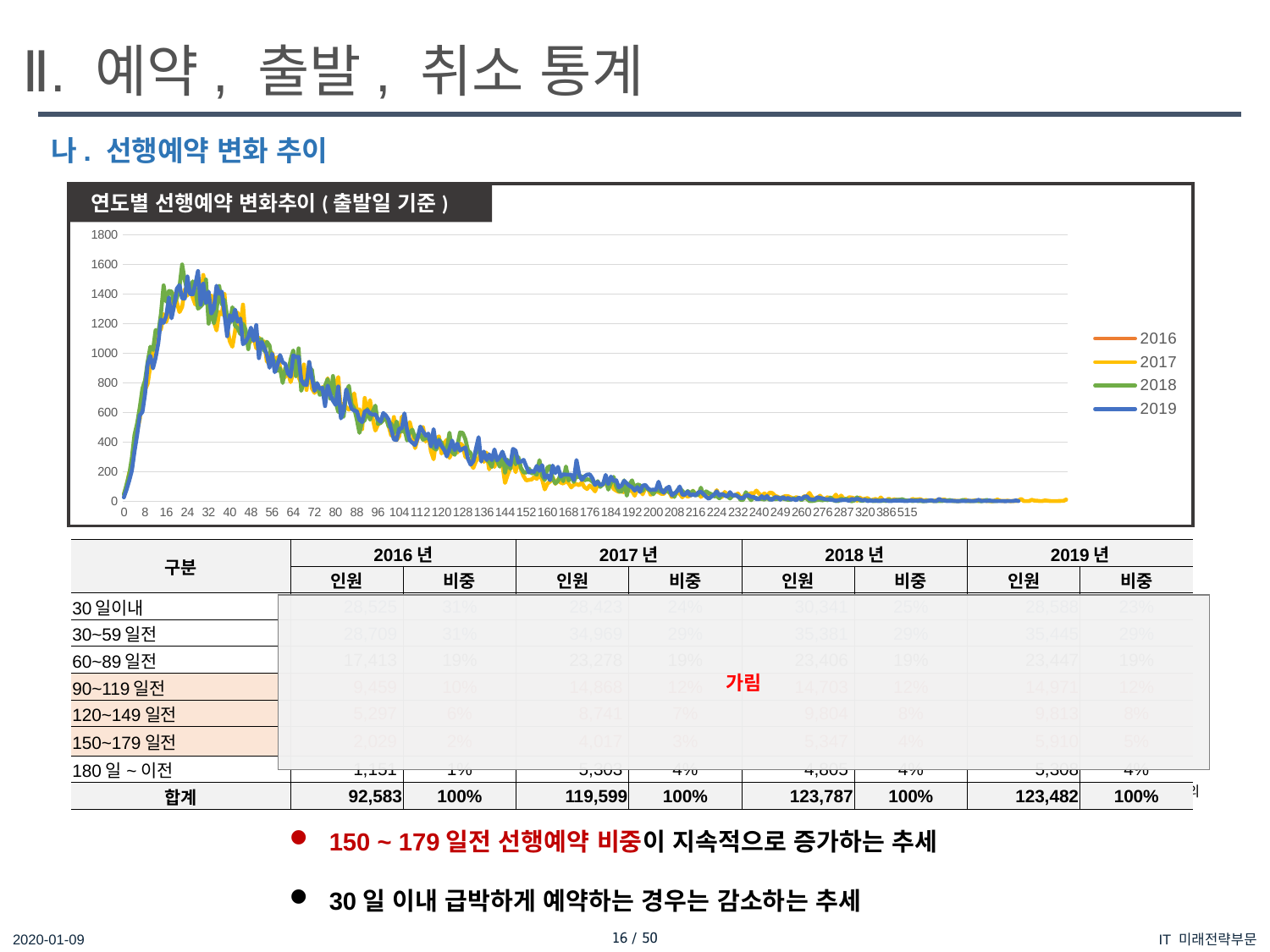

Ⅱ. 예약, 출발, 취소 통계
나. 선행예약 변화 추이

연도별 선행예약 변화추이(출발일 기준)

### Chart

| Category | 2016 | 2017 | 2018 | 2019 |
|---|---|---|---|---|
| 0 | 3.0 | 47.0 | 47.0 | 27.0 |
| 1 | 64.0 | 101.0 | 113.0 | 79.0 |
| 2 | 105.0 | 192.0 | 182.0 | 139.0 |
| 3 | 192.0 | 224.0 | 293.0 | 207.0 |
| 4 | 339.0 | 385.0 | 449.0 | 337.0 |
| 5 | 440.0 | 474.0 | 526.0 | 450.0 |
| 6 | 553.0 | 556.0 | 634.0 | 580.0 |
| 7 | 659.0 | 730.0 | 762.0 | 604.0 |
| 8 | 900.0 | 751.0 | 817.0 | 724.0 |
| 9 | 897.0 | 795.0 | 944.0 | 929.0 |
| 10 | 854.0 | 917.0 | 1044.0 | 983.0 |
| 11 | 1009.0 | 1015.0 | 1022.0 | 898.0 |
| 12 | 1025.0 | 1051.0 | 1157.0 | 971.0 |
| 13 | 977.0 | 1140.0 | 1135.0 | 1069.0 |
| 14 | 1144.0 | 1163.0 | 1266.0 | 1227.0 |
| 15 | 1291.0 | 1264.0 | 1458.0 | 1205.0 |
| 16 | 1291.0 | 1211.0 | 1348.0 | 1253.0 |
| 17 | 1271.0 | 1274.0 | 1420.0 | 1375.0 |
| 18 | 1344.0 | 1359.0 | 1418.0 | 1236.0 |
| 19 | 1304.0 | 1401.0 | 1334.0 | 1322.0 |
| 20 | 1200.0 | 1344.0 | 1373.0 | 1436.0 |
| 21 | 1278.0 | 1278.0 | 1450.0 | 1460.0 |
| 22 | 1470.0 | 1313.0 | 1599.0 | 1370.0 |
| 23 | 1410.0 | 1433.0 | 1491.0 | 1370.0 |
| 24 | 1247.0 | 1389.0 | 1423.0 | 1518.0 |
| 25 | 1339.0 | 1459.0 | 1415.0 | 1400.0 |
| 26 | 1254.0 | 1376.0 | 1485.0 | 1397.0 |
| 27 | 1214.0 | 1328.0 | 1435.0 | 1467.0 |
| 28 | 1230.0 | 1453.0 | 1301.0 | 1555.0 |
| 29 | 1221.0 | 1350.0 | 1316.0 | 1327.0 |
| 30 | 1299.0 | 1529.0 | 1337.0 | 1470.0 |
| 31 | 1459.0 | 1393.0 | 1498.0 | 1339.0 |
| 32 | 1151.0 | 1276.0 | 1200.0 | 1416.0 |
| 33 | 1270.0 | 1389.0 | 1302.0 | 1268.0 |
| 34 | 1093.0 | 1214.0 | 1202.0 | 1300.0 |
| 35 | 1183.0 | 1154.0 | 1289.0 | 1455.0 |
| 36 | 1240.0 | 1279.0 | 1454.0 | 1402.0 |
| 37 | 1254.0 | 1262.0 | 1328.0 | 1416.0 |
| 38 | 1010.0 | 1400.0 | 1362.0 | 1262.0 |
| 39 | 1119.0 | 1172.0 | 1252.0 | 1115.0 |
| 40 | 924.0 | 1081.0 | 1203.0 | 1257.0 |
| 41 | 839.0 | 1044.0 | 1311.0 | 1218.0 |
| 42 | 974.0 | 1148.0 | 1186.0 | 1295.0 |
| 43 | 944.0 | 1275.0 | 1169.0 | 1212.0 |
| 44 | 984.0 | 1167.0 | 1129.0 | 1234.0 |
| 45 | 830.0 | 1328.0 | 1199.0 | 1061.0 |
| 46 | 944.0 | 1096.0 | 1158.0 | 1077.0 |
| 47 | 819.0 | 1066.0 | 1028.0 | 1110.0 |
| 48 | 771.0 | 1082.0 | 1150.0 | 1173.0 |
| 49 | 825.0 | 1112.0 | 1096.0 | 1084.0 |
| 50 | 855.0 | 1033.0 | 1114.0 | 1190.0 |
| 51 | 853.0 | 1106.0 | 1086.0 | 967.0 |
| 52 | 826.0 | 1066.0 | 1096.0 | 1077.0 |
| 53 | 880.0 | 1080.0 | 1015.0 | 1039.0 |
| 54 | 759.0 | 943.0 | 1077.0 | 992.0 |
| 55 | 724.0 | 1005.0 | 1053.0 | 902.0 |
| 56 | 678.0 | 1003.0 | 943.0 | 997.0 |
| 57 | 774.0 | 943.0 | 947.0 | 872.0 |
| 58 | 726.0 | 973.0 | 881.0 | 918.0 |
| 59 | 702.0 | 909.0 | 898.0 | 988.0 |
| 60 | 675.0 | 823.0 | 799.0 | 938.0 |
| 61 | 744.0 | 843.0 | 903.0 | 928.0 |
| 62 | 733.0 | 871.0 | 862.0 | 862.0 |
| 63 | 621.0 | 805.0 | 959.0 | 841.0 |
| 64 | 742.0 | 871.0 | 1019.0 | 986.0 |
| 65 | 699.0 | 929.0 | 845.0 | 973.0 |
| 66 | 725.0 | 840.0 | 1033.0 | 976.0 |
| 67 | 606.0 | 794.0 | 746.0 | 820.0 |
| 68 | 641.0 | 924.0 | 805.0 | 790.0 |
| 69 | 604.0 | 752.0 | 815.0 | 785.0 |
| 70 | 598.0 | 938.0 | 843.0 | 941.0 |
| 71 | 605.0 | 763.0 | 891.0 | 836.0 |
| 72 | 680.0 | 732.0 | 758.0 | 745.0 |
| 73 | 613.0 | 753.0 | 798.0 | 797.0 |
| 74 | 658.0 | 733.0 | 719.0 | 760.0 |
| 75 | 530.0 | 771.0 | 727.0 | 766.0 |
| 76 | 541.0 | 757.0 | 781.0 | 643.0 |
| 77 | 544.0 | 831.0 | 825.0 | 781.0 |
| 78 | 513.0 | 727.0 | 693.0 | 721.0 |
| 79 | 558.0 | 794.0 | 846.0 | 679.0 |
| 80 | 598.0 | 787.0 | 671.0 | 651.0 |
| 81 | 593.0 | 839.0 | 603.0 | 775.0 |
| 82 | 484.0 | 600.0 | 646.0 | 560.0 |
| 83 | 413.0 | 661.0 | 571.0 | 612.0 |
| 84 | 478.0 | 635.0 | 736.0 | 755.0 |
| 85 | 526.0 | 619.0 | 780.0 | 692.0 |
| 86 | 487.0 | 635.0 | 655.0 | 625.0 |
| 87 | 433.0 | 729.0 | 628.0 | 613.0 |
| 88 | 412.0 | 613.0 | 551.0 | 608.0 |
| 89 | 359.0 | 621.0 | 462.0 | 550.0 |
| 90 | 412.0 | 487.0 | 535.0 | 535.0 |
| 91 | 409.0 | 698.0 | 547.0 | 607.0 |
| 92 | 398.0 | 590.0 | 623.0 | 614.0 |
| 93 | 379.0 | 683.0 | 551.0 | 593.0 |
| 94 | 410.0 | 558.0 | 606.0 | 585.0 |
| 95 | 469.0 | 478.0 | 646.0 | 587.0 |
| 96 | 348.0 | 519.0 | 522.0 | 555.0 |
| 97 | 326.0 | 540.0 | 529.0 | 537.0 |
| 98 | 303.0 | 578.0 | 548.0 | 596.0 |
| 99 | 338.0 | 561.0 | 570.0 | 579.0 |
| 100 | 287.0 | 512.0 | 505.0 | 552.0 |
| 101 | 320.0 | 443.0 | 524.0 | 482.0 |
| 102 | 246.0 | 569.0 | 460.0 | 418.0 |
| 103 | 268.0 | 413.0 | 539.0 | 414.0 |
| 104 | 309.0 | 439.0 | 468.0 | 490.0 |
| 105 | 332.0 | 572.0 | 473.0 | 493.0 |
| 106 | 305.0 | 466.0 | 491.0 | 594.0 |
| 107 | 274.0 | 477.0 | 411.0 | 478.0 |
| 108 | 326.0 | 535.0 | 468.0 | 411.0 |
| 109 | 292.0 | 463.0 | 483.0 | 395.0 |
| 110 | 290.0 | 359.0 | 428.0 | 379.0 |
| 111 | 361.0 | 423.0 | 447.0 | 429.0 |
| 112 | 195.0 | 491.0 | 452.0 | 505.0 |
| 113 | 332.0 | 501.0 | 416.0 | 472.0 |
| 114 | 255.0 | 403.0 | 426.0 | 443.0 |
| 115 | 283.0 | 453.0 | 425.0 | 457.0 |
| 116 | 274.0 | 338.0 | 438.0 | 370.0 |
| 117 | 245.0 | 284.0 | 361.0 | 487.0 |
| 118 | 242.0 | 414.0 | 349.0 | 364.0 |
| 119 | 231.0 | 439.0 | 418.0 | 411.0 |
| 120 | 264.0 | 322.0 | 395.0 | 373.0 |
| 121 | 223.0 | 394.0 | 347.0 | 347.0 |
| 122 | 197.0 | 415.0 | 348.0 | 303.0 |
| 123 | 245.0 | 293.0 | 463.0 | 354.0 |
| 124 | 169.0 | 333.0 | 332.0 | 410.0 |
| 125 | 217.0 | 345.0 | 314.0 | 345.0 |
| 126 | 288.0 | 329.0 | 376.0 | 390.0 |
| 127 | 266.0 | 390.0 | 465.0 | 342.0 |
| 128 | 254.0 | 377.0 | 462.0 | 355.0 |
| 129 | 235.0 | 301.0 | 420.0 | 364.0 |
| 130 | 229.0 | 290.0 | 343.0 | 286.0 |
| 131 | 180.0 | 259.0 | 326.0 | 247.0 |
| 132 | 208.0 | 225.0 | 272.0 | 270.0 |
| 133 | 125.0 | 270.0 | 330.0 | 355.0 |
| 134 | 145.0 | 294.0 | 336.0 | 433.0 |
| 135 | 216.0 | 330.0 | 316.0 | 268.0 |
| 136 | 151.0 | 266.0 | 309.0 | 336.0 |
| 137 | 133.0 | 329.0 | 282.0 | 279.0 |
| 138 | 149.0 | 216.0 | 265.0 | 317.0 |
| 139 | 171.0 | 274.0 | 232.0 | 278.0 |
| 140 | 135.0 | 232.0 | 325.0 | 350.0 |
| 141 | 149.0 | 293.0 | 273.0 | 277.0 |
| 142 | 122.0 | 296.0 | 234.0 | 299.0 |
| 143 | 117.0 | 246.0 | 335.0 | 335.0 |
| 144 | 122.0 | 124.0 | 192.0 | 287.0 |
| 145 | 134.0 | 180.0 | 280.0 | 261.0 |
| 146 | 136.0 | 224.0 | 219.0 | 245.0 |
| 147 | 99.0 | 258.0 | 346.0 | 354.0 |
| 148 | 146.0 | 197.0 | 249.0 | 342.0 |
| 149 | 72.0 | 289.0 | 299.0 | 262.0 |
| 150 | 147.0 | 214.0 | 226.0 | 268.0 |
| 151 | 112.0 | 170.0 | 196.0 | 280.0 |
| 152 | 121.0 | 141.0 | 194.0 | 236.0 |
| 153 | 89.0 | 145.0 | 221.0 | 195.0 |
| 154 | 94.0 | 147.0 | 189.0 | 205.0 |
| 155 | 66.0 | 163.0 | 191.0 | 199.0 |
| 156 | 51.0 | 152.0 | 179.0 | 239.0 |
| 157 | 114.0 | 178.0 | 278.0 | 206.0 |
| 158 | 75.0 | 148.0 | 174.0 | 244.0 |
| 159 | 115.0 | 80.0 | 144.0 | 160.0 |
| 160 | 57.0 | 119.0 | 228.0 | 176.0 |
| 161 | 53.0 | 133.0 | 238.0 | 142.0 |
| 162 | 78.0 | 163.0 | 152.0 | 241.0 |
| 163 | 94.0 | 118.0 | 121.0 | 190.0 |
| 164 | 71.0 | 147.0 | 136.0 | 233.0 |
| 165 | 57.0 | 127.0 | 184.0 | 167.0 |
| 166 | 50.0 | 120.0 | 135.0 | 182.0 |
| 167 | 36.0 | 140.0 | 235.0 | 180.0 |
| 168 | 45.0 | 122.0 | 140.0 | 180.0 |
| 169 | 58.0 | 94.0 | 169.0 | 179.0 |
| 170 | 58.0 | 112.0 | 131.0 | 144.0 |
| 171 | 56.0 | 117.0 | 175.0 | 279.0 |
| 172 | 61.0 | 108.0 | 162.0 | 182.0 |
| 173 | 51.0 | 128.0 | 170.0 | 144.0 |
| 174 | 33.0 | 95.0 | 142.0 | 168.0 |
| 175 | 55.0 | 83.0 | 148.0 | 180.0 |
| 176 | 39.0 | 107.0 | 147.0 | 182.0 |
| 177 | 33.0 | 90.0 | 133.0 | 156.0 |
| 178 | 40.0 | 67.0 | 110.0 | 111.0 |
| 179 | 20.0 | 113.0 | 136.0 | 131.0 |
| 180 | 42.0 | 112.0 | 97.0 | 110.0 |
| 181 | 5.0 | 109.0 | 120.0 | 114.0 |
| 182 | 18.0 | 140.0 | 147.0 | 178.0 |
| 183 | 24.0 | 92.0 | 79.0 | 117.0 |
| 184 | 36.0 | 124.0 | 123.0 | 167.0 |
| 185 | 26.0 | 84.0 | 165.0 | 137.0 |
| 186 | 13.0 | 72.0 | 98.0 | 142.0 |
| 187 | 14.0 | 64.0 | 69.0 | 94.0 |
| 188 | 36.0 | 66.0 | 66.0 | 106.0 |
| 189 | 30.0 | 62.0 | 142.0 | 138.0 |
| 190 | 34.0 | 92.0 | 38.0 | 121.0 |
| 191 | 22.0 | 72.0 | 114.0 | 105.0 |
| 192 | 27.0 | 70.0 | 142.0 | 95.0 |
| 193 | 24.0 | 38.0 | 81.0 | 72.0 |
| 194 | 21.0 | 85.0 | 114.0 | 96.0 |
| 195 | 7.0 | 81.0 | 108.0 | 63.0 |
| 196 | 26.0 | 47.0 | 70.0 | 105.0 |
| 197 | 20.0 | 88.0 | 102.0 | 111.0 |
| 198 | 13.0 | 88.0 | 81.0 | 88.0 |
| 199 | 41.0 | 45.0 | 71.0 | 76.0 |
| 200 | 13.0 | 52.0 | 48.0 | 79.0 |
| 201 | 4.0 | 67.0 | 75.0 | 77.0 |
| 202 | 21.0 | 62.0 | 72.0 | 132.0 |
| 203 | 9.0 | 51.0 | 63.0 | 77.0 |
| 204 | 14.0 | 50.0 | 74.0 | 58.0 |
| 205 | 39.0 | 71.0 | 73.0 | 88.0 |
| 206 | 26.0 | 64.0 | 61.0 | 98.0 |
| 207 | 23.0 | 30.0 | 57.0 | 40.0 |
| 208 | 21.0 | 37.0 | 30.0 | 54.0 |
| 209 | 2.0 | 62.0 | 73.0 | 67.0 |
| 210 | 14.0 | 50.0 | 86.0 | 100.0 |
| 211 | 13.0 | 27.0 | 71.0 | 45.0 |
| 212 | 6.0 | 50.0 | 48.0 | 45.0 |
| 213 | 6.0 | 31.0 | 69.0 | 66.0 |
| 214 | 8.0 | 39.0 | 54.0 | 39.0 |
| 215 | 2.0 | 71.0 | 70.0 | 47.0 |
| 216 | 8.0 | 50.0 | 41.0 | 39.0 |
| 217 | 16.0 | 53.0 | 44.0 | 60.0 |
| 218 | 18.0 | 30.0 | 92.0 | 64.0 |
| 219 | 14.0 | 48.0 | 42.0 | 49.0 |
| 220 | 6.0 | 48.0 | 67.0 | 31.0 |
| 221 | 16.0 | 47.0 | 56.0 | 17.0 |
| 222 | 7.0 | 39.0 | 48.0 | 32.0 |
| 223 | 7.0 | 40.0 | 34.0 | 45.0 |
| 224 | 17.0 | 75.0 | 35.0 | 67.0 |
| 225 | 18.0 | 27.0 | 20.0 | 39.0 |
| 226 | 8.0 | 30.0 | 45.0 | 51.0 |
| 227 | 1.0 | 63.0 | 43.0 | 39.0 |
| 228 | 3.0 | 45.0 | 35.0 | 32.0 |
| 229 | 7.0 | 27.0 | 19.0 | 62.0 |
| 230 | 4.0 | 39.0 | 37.0 | 38.0 |
| 231 | 8.0 | 38.0 | 43.0 | 44.0 |
| 232 | 3.0 | 53.0 | 37.0 | 31.0 |
| 233 | 3.0 | 24.0 | 9.0 | 22.0 |
| 234 | 3.0 | 32.0 | 10.0 | 22.0 |
| 235 | 10.0 | 52.0 | 62.0 | 38.0 |
| 236 | 2.0 | 46.0 | 29.0 | 41.0 |
| 237 | 8.0 | 56.0 | 8.0 | 30.0 |
| 238 | 6.0 | 53.0 | 26.0 | 30.0 |
| 239 | 2.0 | 72.0 | 22.0 | 15.0 |
| 240 | 4.0 | 51.0 | 18.0 | 15.0 |
| 241 | 1.0 | 38.0 | 16.0 | 35.0 |
| 242 | 4.0 | 53.0 | 12.0 | 19.0 |
| 243 | 4.0 | 36.0 | 22.0 | 36.0 |
| 244 | 9.0 | 59.0 | 10.0 | 13.0 |
| 246 | 12.0 | 56.0 | 20.0 | 11.0 |
| 247 | 2.0 | 37.0 | 15.0 | 28.0 |
| 248 | 8.0 | 31.0 | 17.0 | 26.0 |
| 249 | 23.0 | 15.0 | 25.0 | 11.0 |
| 250 | 2.0 | 30.0 | 18.0 | 29.0 |
| 253 | 11.0 | 36.0 | 14.0 | 16.0 |
| 254 | 4.0 | 34.0 | 10.0 | 23.0 |
| 256 | 12.0 | 26.0 | 12.0 | 12.0 |
| 257 | 4.0 | 17.0 | 20.0 | 16.0 |
| 258 | 2.0 | 28.0 | 14.0 | 7.0 |
| 259 | 12.0 | 23.0 | 23.0 | 25.0 |
| 260 | 3.0 | 14.0 | 8.0 | 14.0 |
| 264 | 4.0 | 34.0 | 22.0 | 30.0 |
| 265 | 2.0 | 32.0 | 18.0 | 34.0 |
| 266 | 4.0 | 57.0 | 2.0 | 16.0 |
| 270 | 8.0 | 27.0 | 2.0 | 12.0 |
| 271 | 8.0 | 18.0 | 5.0 | 12.0 |
| 272 | 2.0 | 19.0 | 9.0 | 27.0 |
| 274 | 4.0 | 38.0 | 9.0 | 23.0 |
| 276 | 2.0 | 18.0 | 7.0 | 19.0 |
| 277 | 1.0 | 18.0 | 12.0 | 14.0 |
| 278 | 2.0 | 29.0 | 7.0 | 14.0 |
| 280 | 16.0 | 10.0 | 25.0 | 10.0 |
| 281 | 2.0 | 22.0 | 8.0 | 9.0 |
| 283 | 1.0 | 45.0 | 2.0 | 4.0 |
| 285 | 4.0 | 15.0 | 2.0 | 8.0 |
| 286 | 16.0 | 39.0 | 18.0 | 7.0 |
| 287 | 9.0 | 17.0 | 8.0 | 10.0 |
| 292 | 2.0 | 11.0 | 18.0 | 8.0 |
| 295 | 12.0 | 27.0 | 5.0 | 4.0 |
| 297 | 3.0 | 25.0 | 1.0 | 16.0 |
| 298 | 4.0 | 20.0 | 6.0 | 12.0 |
| 309 | 4.0 | 4.0 | 27.0 | 16.0 |
| 313 | 2.0 | 25.0 | 6.0 | 14.0 |
| 318 | 2.0 | 14.0 | 3.0 | 6.0 |
| 320 | 3.0 | 17.0 | 8.0 | 11.0 |
| 333 | 2.0 | 22.0 | 9.0 | 2.0 |
| 351 | 14.0 | 5.0 | 8.0 | 6.0 |
| 354 | 2.0 | 11.0 | 2.0 | 3.0 |
| 356 | 2.0 | 16.0 | 2.0 | 6.0 |
| 358 | 1.0 | 6.0 | 6.0 | 2.0 |
| 363 | 7.0 | 26.0 | 2.0 | 4.0 |
| 377 | 6.0 | 4.0 | 6.0 | 8.0 |
| 386 | 2.0 | 6.0 | 2.0 | 6.0 |
| 392 | 2.0 | 18.0 | 10.0 | 2.0 |
| 402 | 1.0 | 5.0 | 4.0 | 2.0 |
| 428 | 2.0 | 14.0 | 6.0 | 6.0 |
| 440 | 2.0 | 9.0 | 10.0 | 4.0 |
| 456 | 3.0 | 11.0 | 9.0 | 5.0 |
| 486 | 2.0 | 8.0 | 14.0 | 4.0 |
| 490 | 3.0 | 4.0 | 8.0 | 2.0 |
| 515 | 2.0 | 6.0 | 4.0 | 2.0 |
| 525 | 2.0 | 5.0 | 6.0 | 6.0 |
| 564 | 2.0 | 16.0 | 1.0 | 5.0 |
| 569 | 3.0 | 10.0 | 8.0 | 3.0 |
| 612 | 2.0 | 13.0 | 2.0 | 4.0 |
| 789 | 2.0 | 14.0 | 2.0 | 8.0 |
| 구분 | 2016년 |  | 2017년 |  | 2018년 |  | 2019년 |  |
| --- | --- | --- | --- | --- | --- | --- | --- | --- |
|  | 인원 | 비중 | 인원 | 비중 | 인원 | 비중 | 인원 | 비중 |
| 30일이내 | 28,525 | 31% | 28,423 | 24% | 30,341 | 25% | 28,588 | 23% |
| 30~59일전 | 28,709 | 31% | 34,969 | 29% | 35,381 | 29% | 35,445 | 29% |
| 60~89일전 | 17,413 | 19% | 23,278 | 19% | 23,406 | 19% | 23,447 | 19% |
| 90~119일전 | 9,459 | 10% | 14,868 | 12% | 14,703 | 12% | 14,971 | 12% |
| 120~149일전 | 5,297 | 6% | 8,741 | 7% | 9,804 | 8% | 9,813 | 8% |
| 150~179일전 | 2,029 | 2% | 4,017 | 3% | 5,347 | 4% | 5,910 | 5% |
| 180일~이전 | 1,151 | 1% | 5,303 | 4% | 4,805 | 4% | 5,308 | 4% |
| 합계 | 92,583 | 100% | 119,599 | 100% | 123,787 | 100% | 123,482 | 100% |
가림
*패키지 예약 기준 / 출발자 기준 / 인솔자 제외
150 ~ 179일전 선행예약 비중이 지속적으로 증가하는 추세
30일 이내 급박하게 예약하는 경우는 감소하는 추세
16 / 50
IT 미래전략부문
2020-01-09